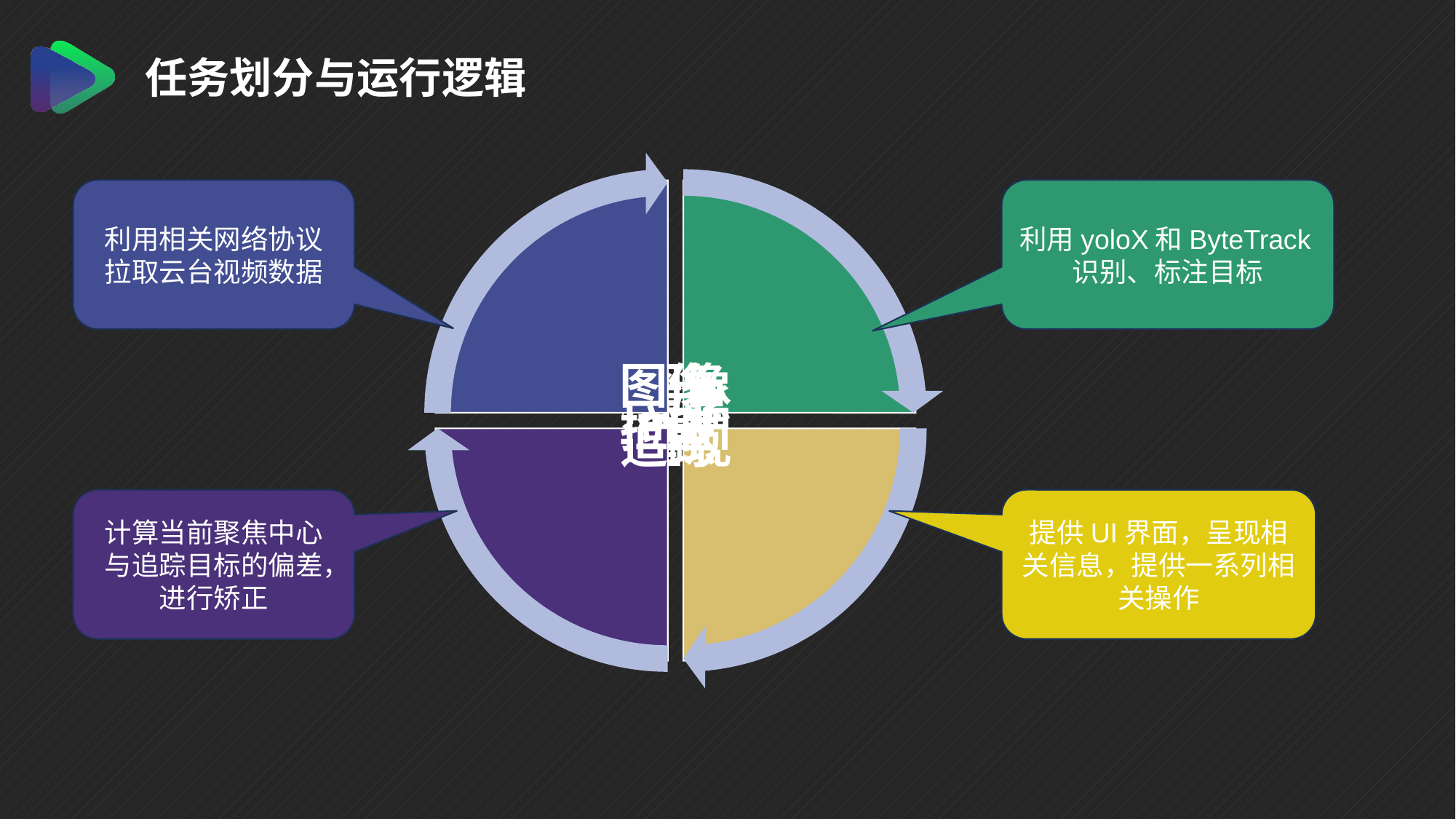

任务划分与运行逻辑
图像
处理
信息
呈现
移动
追踪
图像
拉取
利用相关网络协议拉取云台视频数据
利用yoloX和ByteTrack识别、标注目标
计算当前聚焦中心与追踪目标的偏差，进行矫正
提供UI界面，呈现相关信息，提供一系列相关操作
行业PPT模板http://www.1ppt.com/hangye/